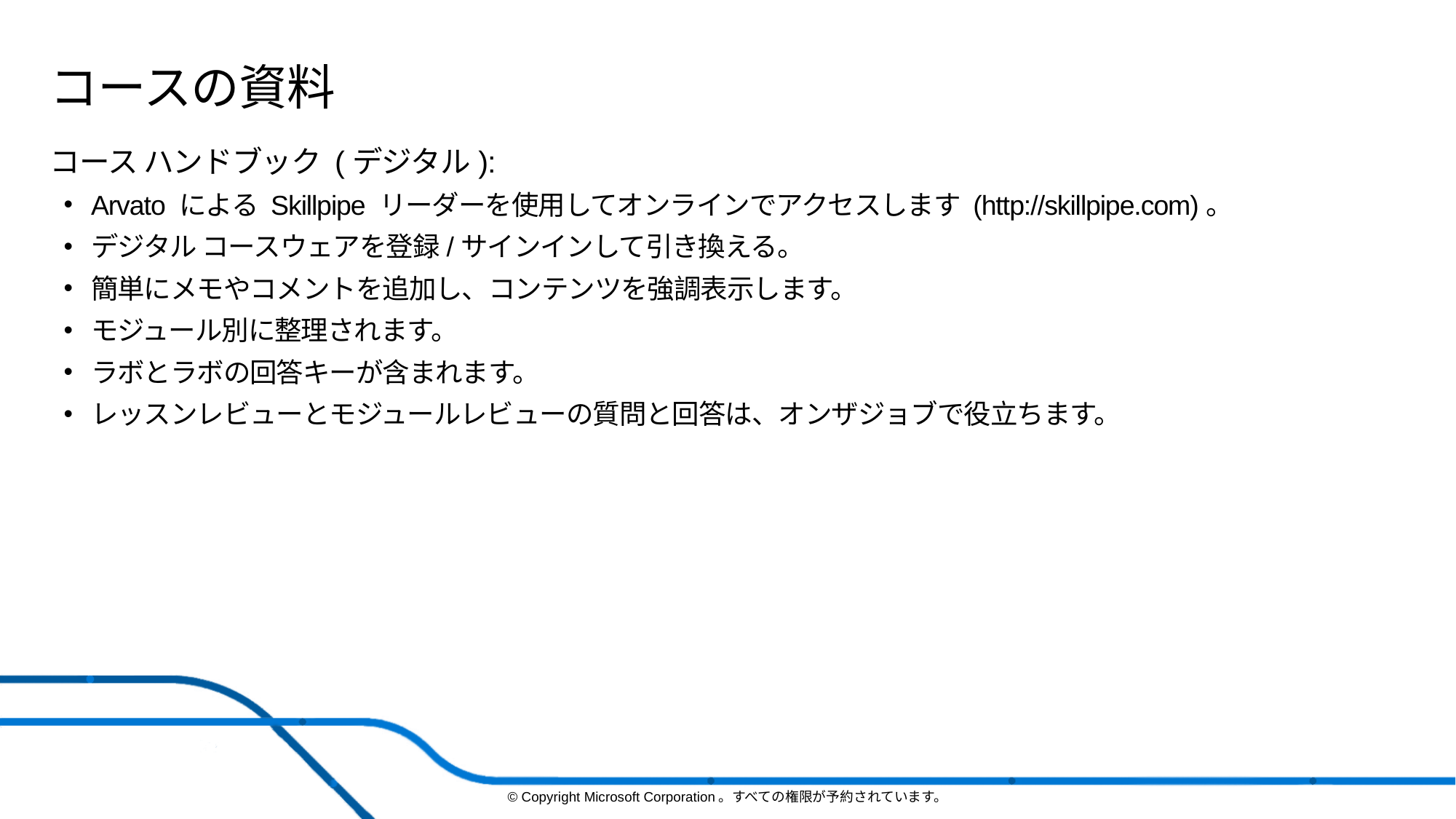

# コースの資料
コース ハンドブック (デジタル):
Arvato による Skillpipe リーダーを使用してオンラインでアクセスします (http://skillpipe.com)。
デジタル コースウェアを登録/サインインして引き換える。
簡単にメモやコメントを追加し、コンテンツを強調表示します。
モジュール別に整理されます。
ラボとラボの回答キーが含まれます。
レッスンレビューとモジュールレビューの質問と回答は、オンザジョブで役立ちます。